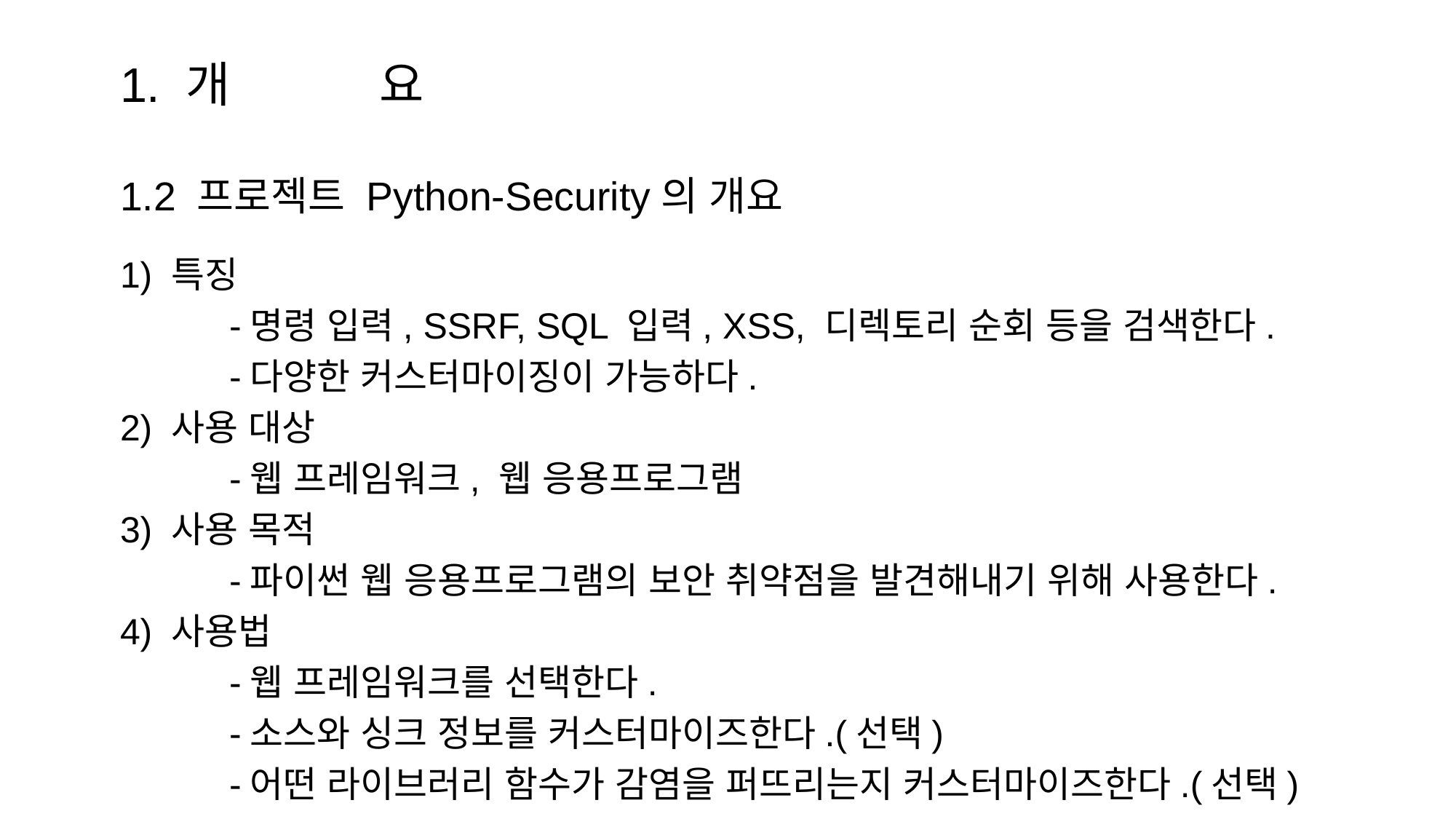

# 1. 개	   요 1.2 프로젝트 Python-Security의 개요
1) 특징
	-명령 입력, SSRF, SQL 입력, XSS, 디렉토리 순회 등을 검색한다.
	-다양한 커스터마이징이 가능하다.
2) 사용 대상
	-웹 프레임워크, 웹 응용프로그램
3) 사용 목적
	-파이썬 웹 응용프로그램의 보안 취약점을 발견해내기 위해 사용한다.
4) 사용법
	-웹 프레임워크를 선택한다.
	-소스와 싱크 정보를 커스터마이즈한다.(선택)
	-어떤 라이브러리 함수가 감염을 퍼뜨리는지 커스터마이즈한다.(선택)